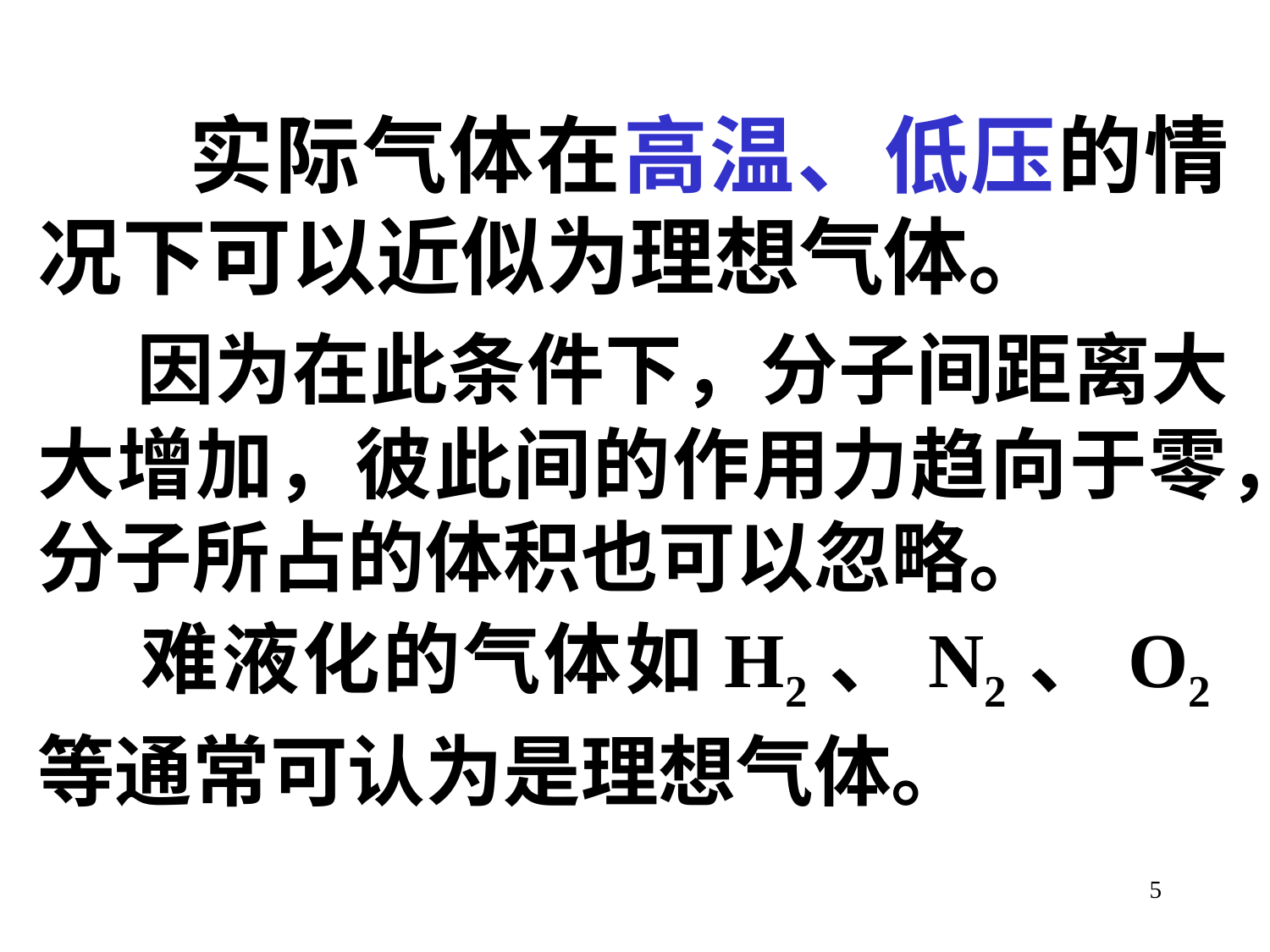

实际气体在高温、低压的情况下可以近似为理想气体。
    因为在此条件下，分子间距离大大增加，彼此间的作用力趋向于零，分子所占的体积也可以忽略。
    难液化的气体如H2、N2、O2等通常可认为是理想气体。
5